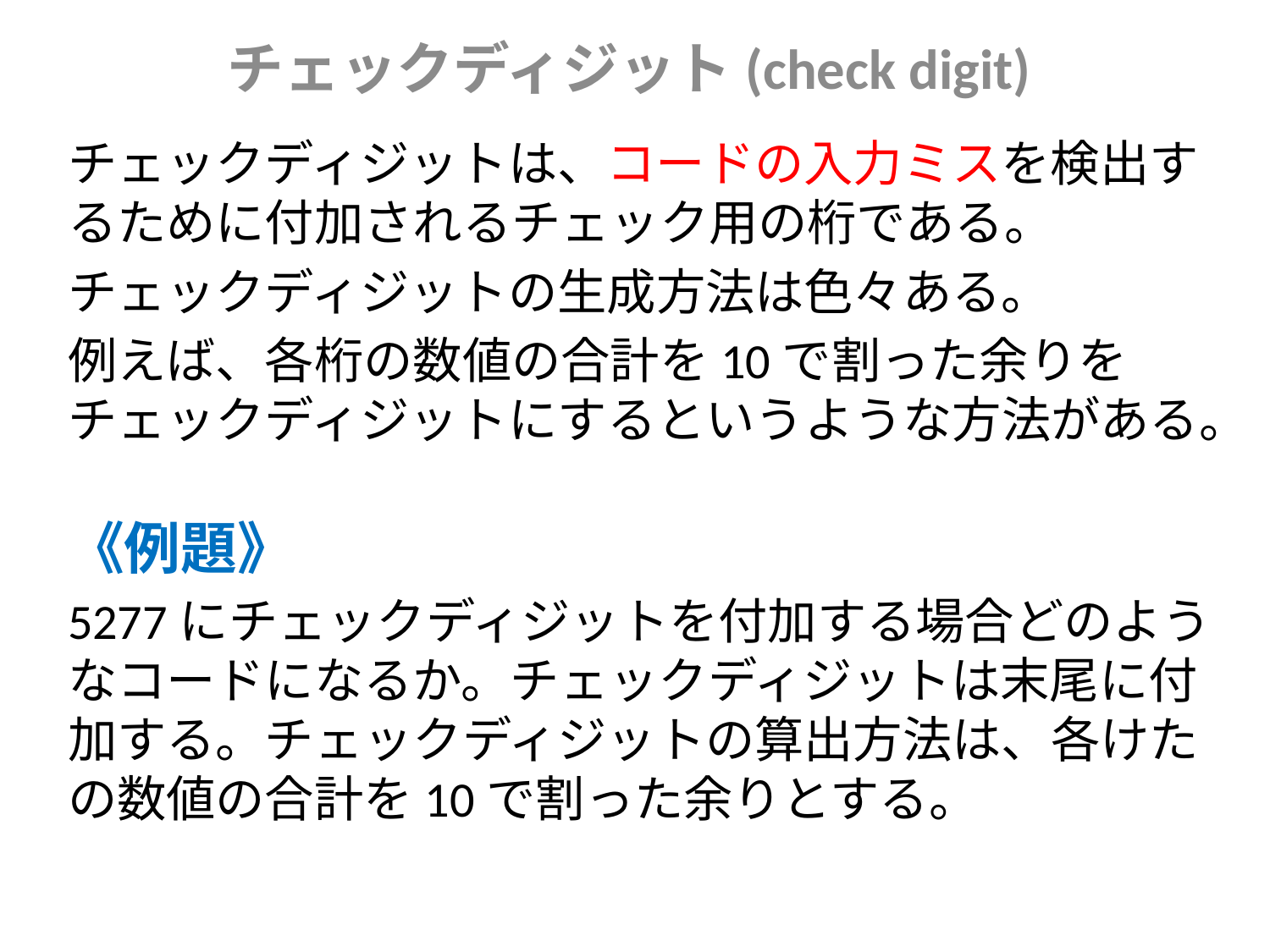

チェックディジット(check digit)
チェックディジットは、コードの入力ミスを検出するために付加されるチェック用の桁である。
チェックディジットの生成方法は色々ある。
例えば、各桁の数値の合計を10で割った余りをチェックディジットにするというような方法がある。
《例題》
5277にチェックディジットを付加する場合どのようなコードになるか。チェックディジットは末尾に付加する。チェックディジットの算出方法は、各けたの数値の合計を10で割った余りとする。